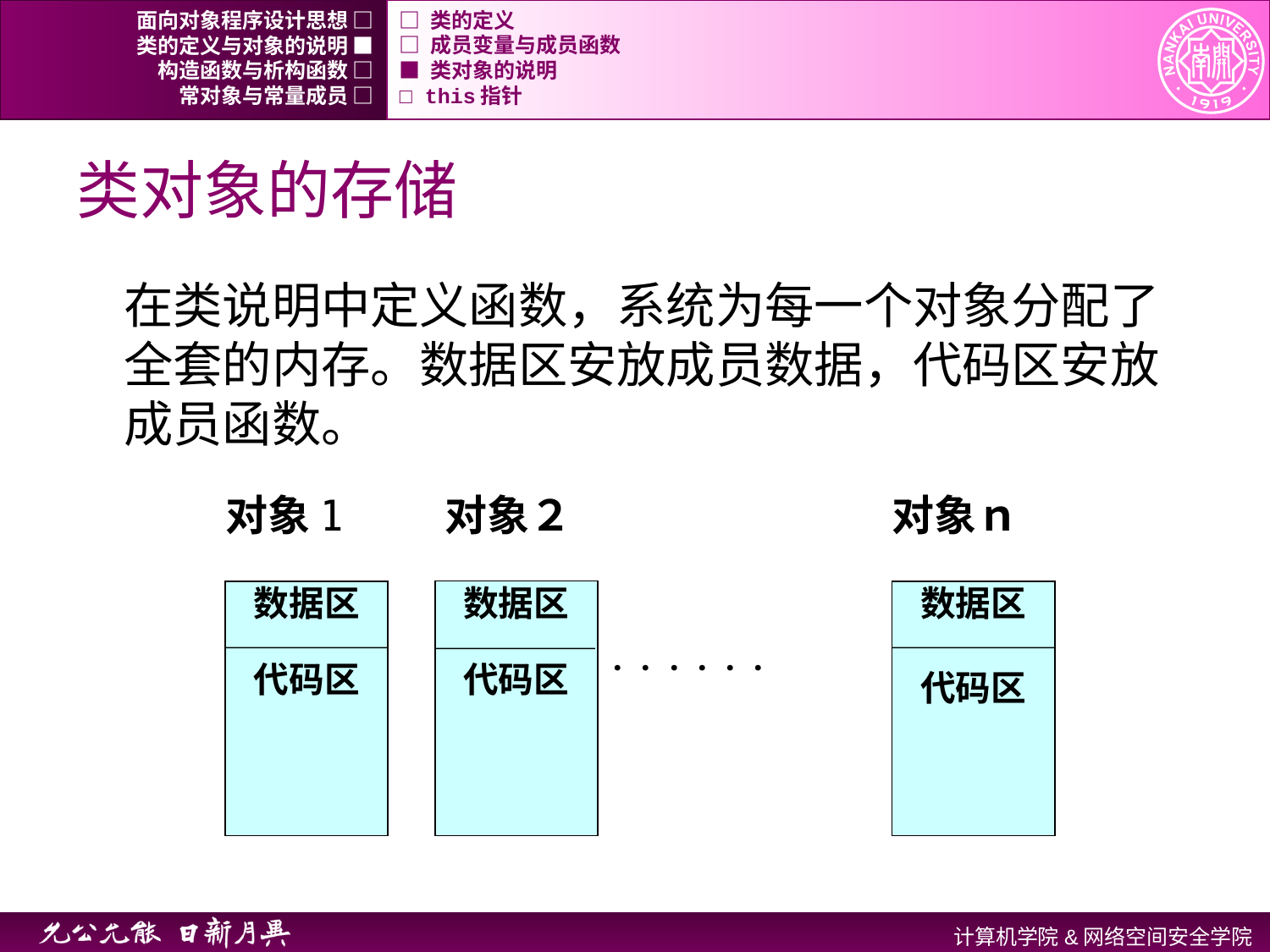

面向对象程序设计思想 □
□ 类的定义
类的定义与对象的说明 ■
□ 成员变量与成员函数
构造函数与析构函数 □
■ 类对象的说明
常对象与常量成员 □

□ this指针
# 类对象的存储
在类说明中定义函数，系统为每一个对象分配了全套的内存。数据区安放成员数据，代码区安放成员函数。
对象1
对象２
对象ｎ
数据区

代码区

数据区

代码区

数据区

代码区

．．．．．．